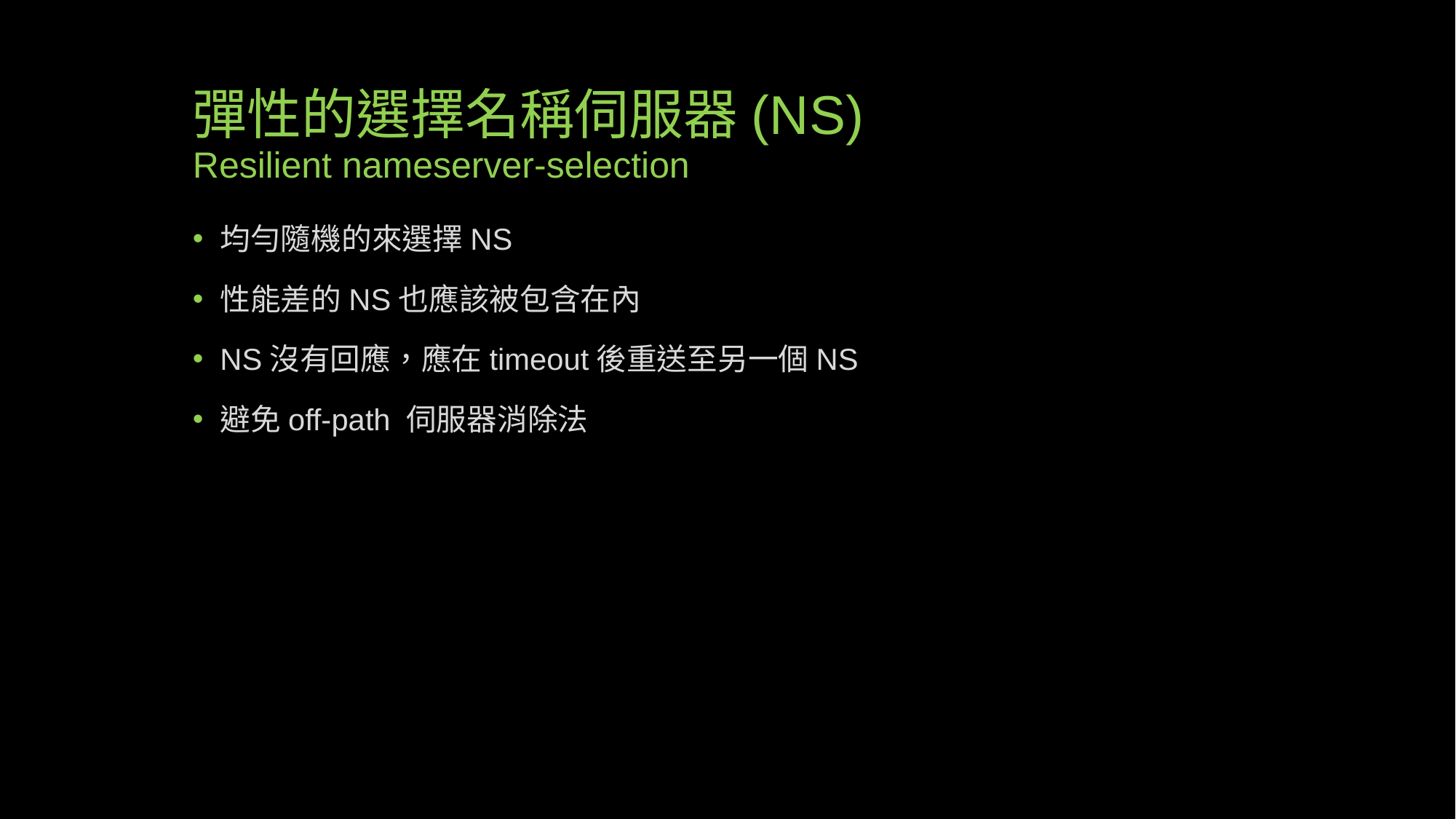

# 彈性的選擇名稱伺服器(NS) Resilient nameserver-selection
均勻隨機的來選擇NS
性能差的NS也應該被包含在內
NS沒有回應，應在timeout後重送至另一個NS
避免off-path 伺服器消除法